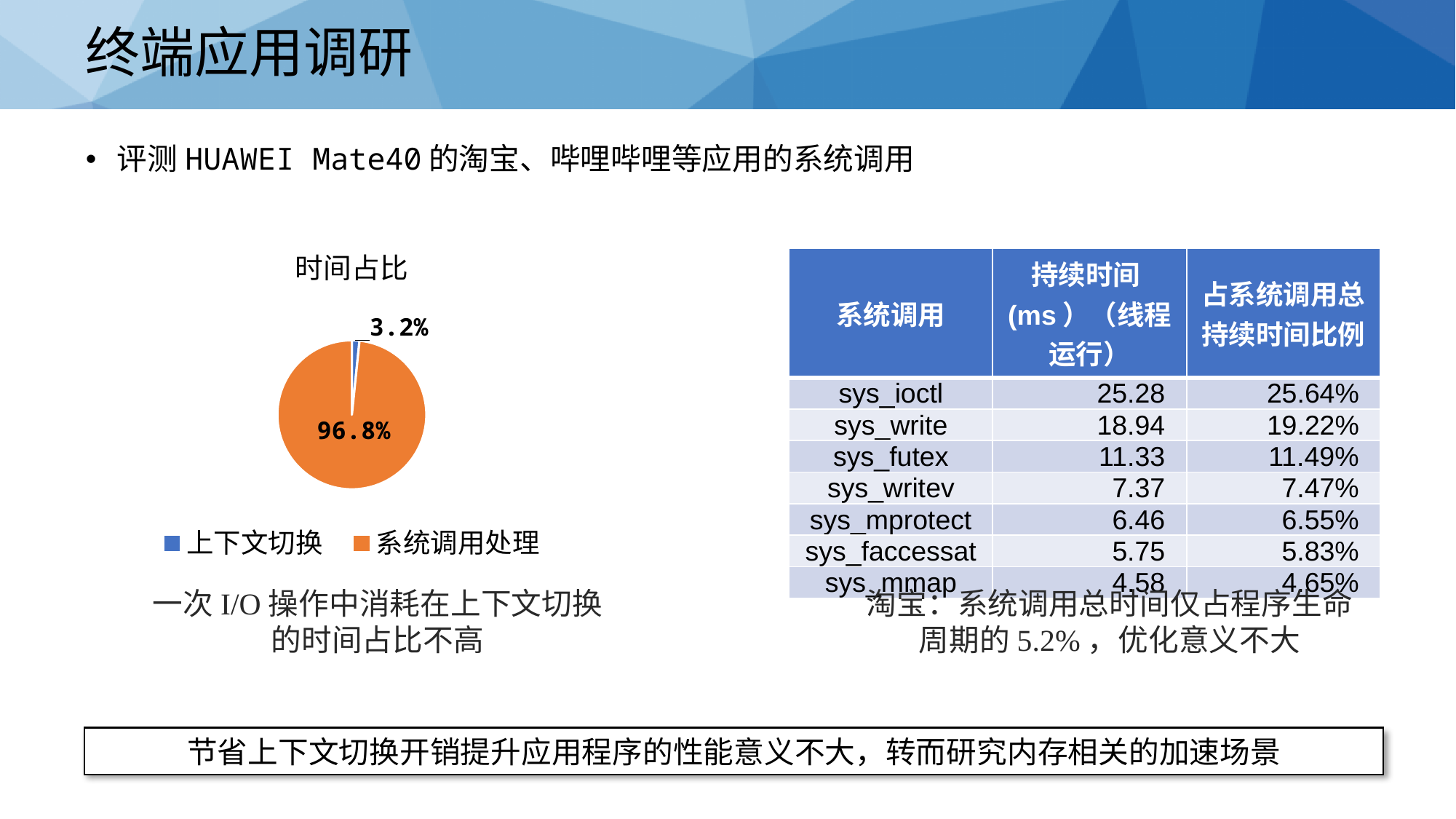

# 终端应用调研
评测HUAWEI Mate40的淘宝、哔哩哔哩等应用的系统调用

### Chart: 时间占比

| Category | 时间 |
|---|---|
| 上下文切换 | 239.0 |
| 系统调用处理 | 14234.0 |
| 系统调用 | 持续时间(ms）（线程运行） | 占系统调用总 持续时间比例 |
| --- | --- | --- |
| sys\_ioctl | 25.28 | 25.64% |
| sys\_write | 18.94 | 19.22% |
| sys\_futex | 11.33 | 11.49% |
| sys\_writev | 7.37 | 7.47% |
| sys\_mprotect | 6.46 | 6.55% |
| sys\_faccessat | 5.75 | 5.83% |
| sys\_mmap | 4.58 | 4.65% |
一次I/O操作中消耗在上下文切换
的时间占比不高
淘宝：系统调用总时间仅占程序生命
周期的5.2%，优化意义不大
节省上下文切换开销提升应用程序的性能意义不大，转而研究内存相关的加速场景